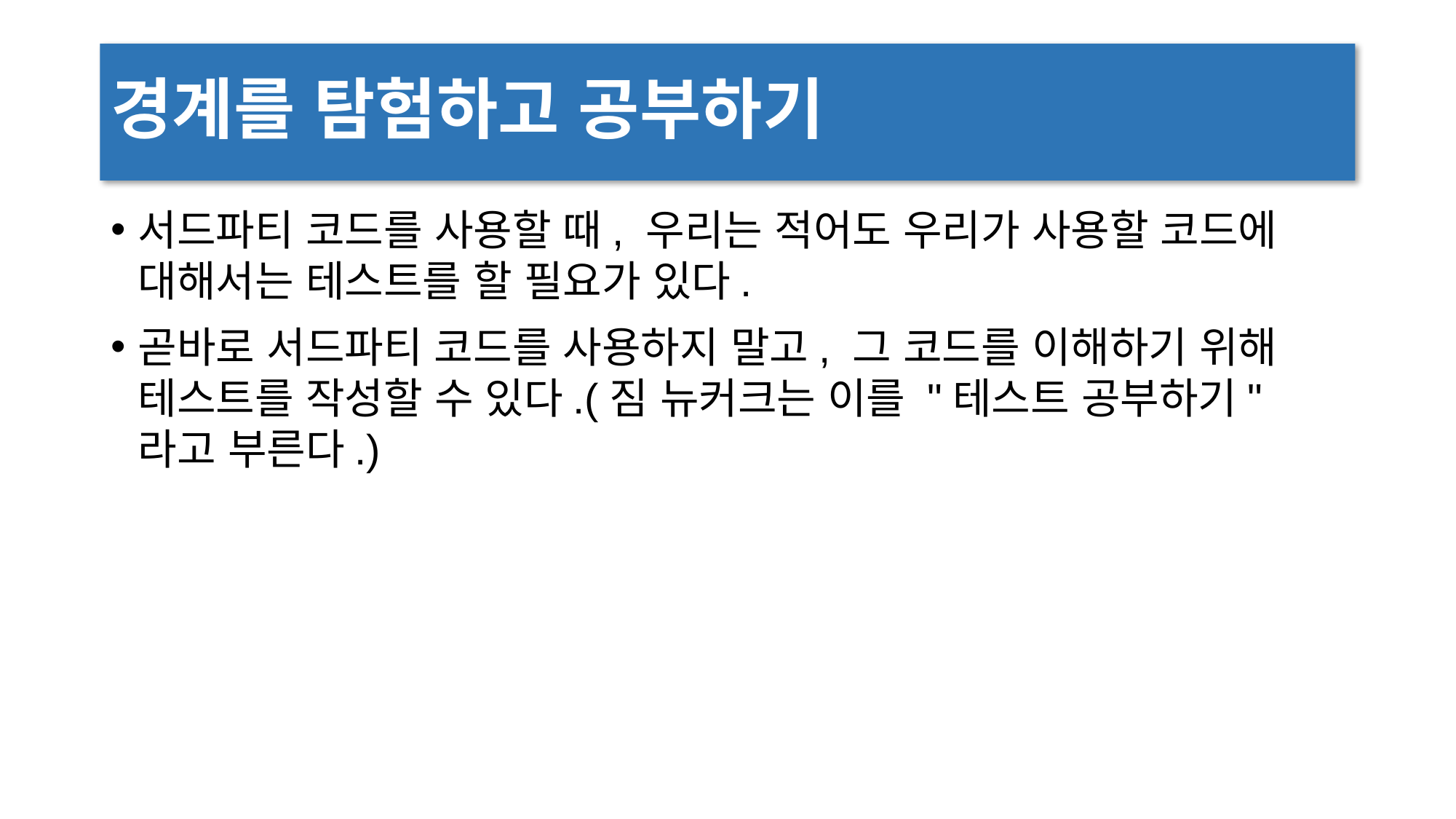

# 경계를 탐험하고 공부하기
서드파티 코드를 사용할 때, 우리는 적어도 우리가 사용할 코드에 대해서는 테스트를 할 필요가 있다.
곧바로 서드파티 코드를 사용하지 말고, 그 코드를 이해하기 위해 테스트를 작성할 수 있다.(짐 뉴커크는 이를 "테스트 공부하기"라고 부른다.)